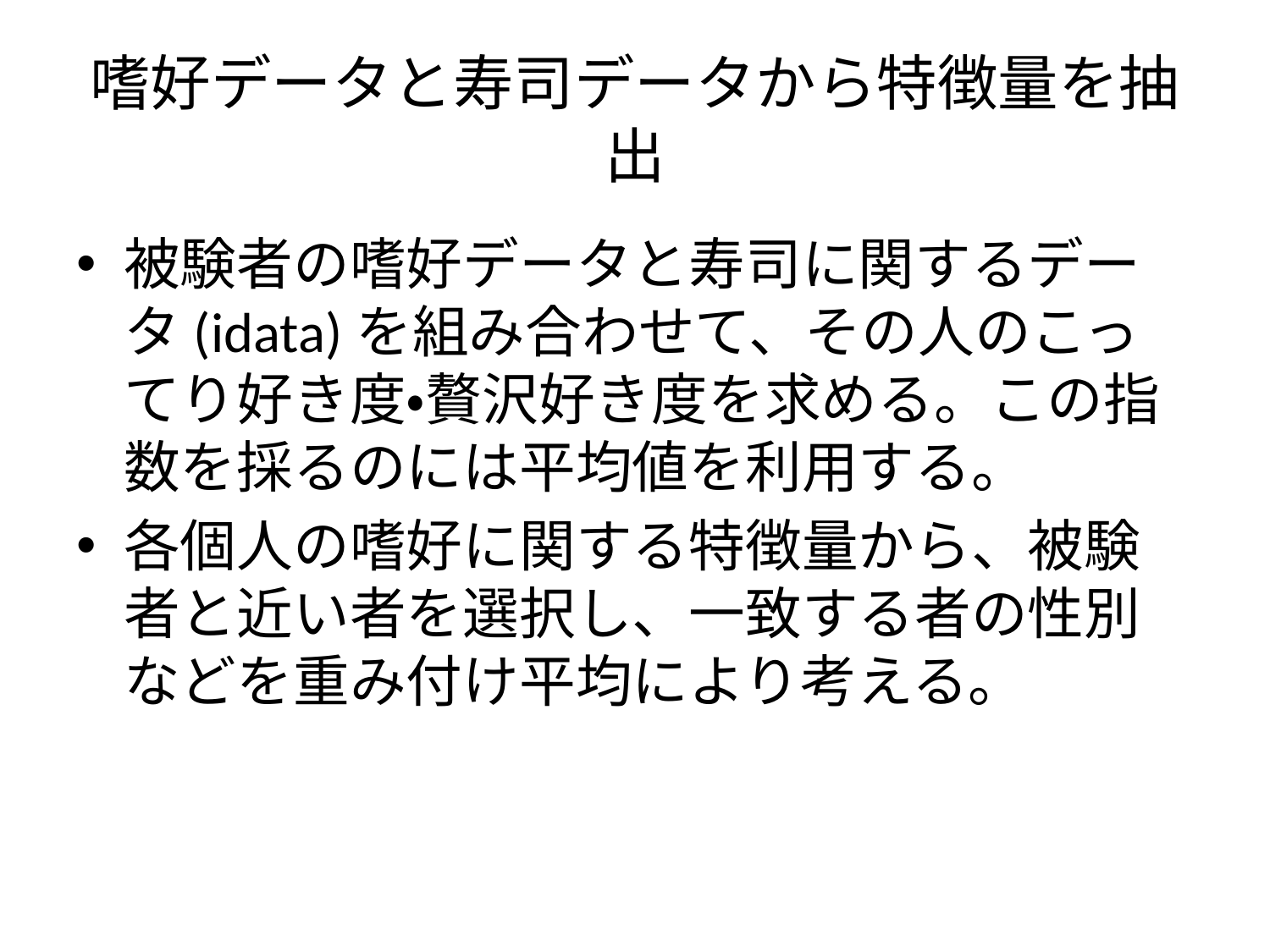

# 嗜好データと寿司データから特徴量を抽出
被験者の嗜好データと寿司に関するデータ(idata)を組み合わせて、その人のこってり好き度・贅沢好き度を求める。この指数を採るのには平均値を利用する。
各個人の嗜好に関する特徴量から、被験者と近い者を選択し、一致する者の性別などを重み付け平均により考える。